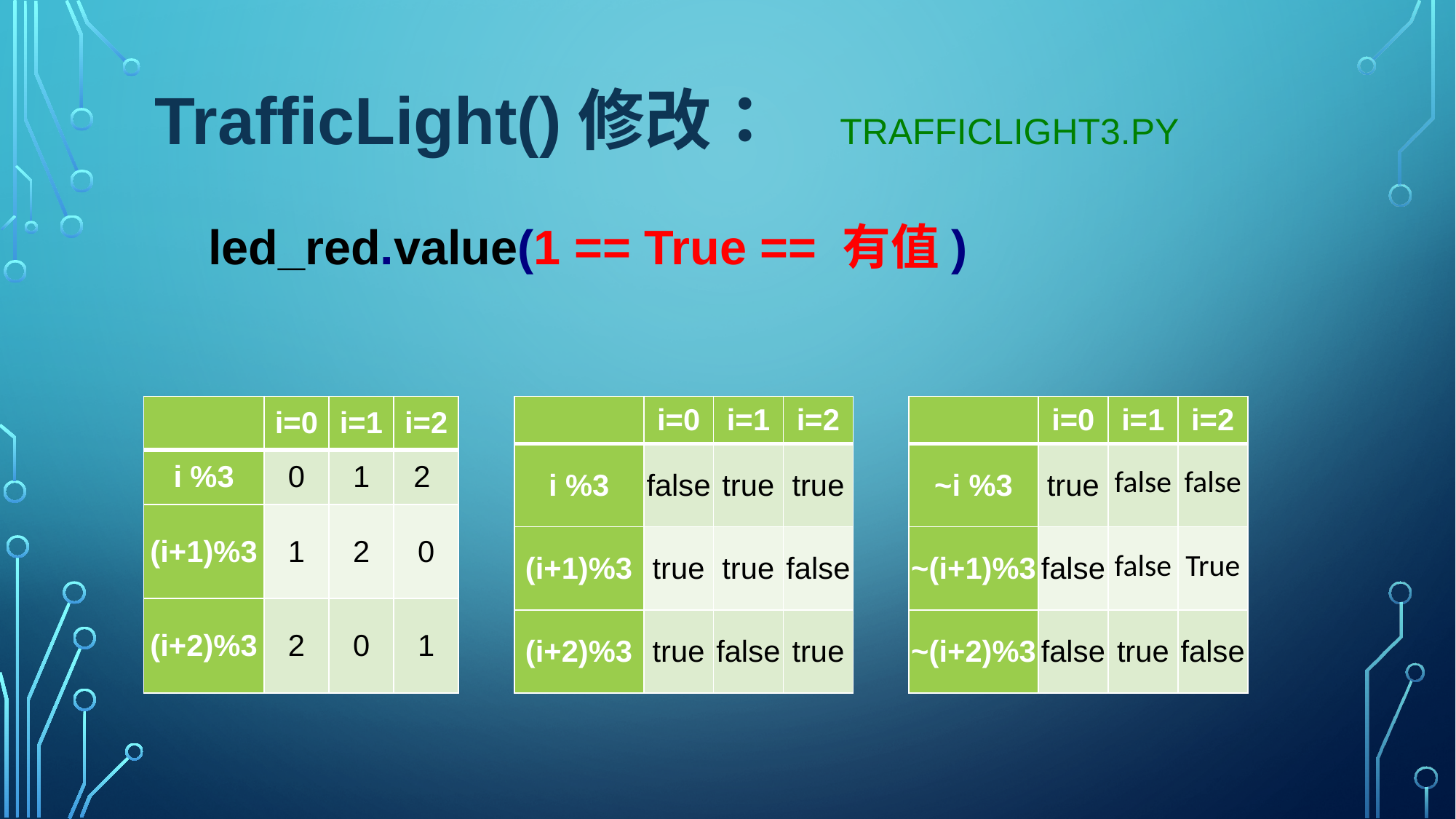

# TrafficLight()修改：   trafficlight3.py
led_red.value(1 == True == 有值)
|  | i=0 | i=1 | i=2 |
| --- | --- | --- | --- |
| i %3 | 0 | 1 | 2 |
| (i+1)%3 | 1 | 2 | 0 |
| (i+2)%3 | 2 | 0 | 1 |
|  | i=0 | i=1 | i=2 |
| --- | --- | --- | --- |
| i %3 | false | true | true |
| (i+1)%3 | true | true | false |
| (i+2)%3 | true | false | true |
|  | i=0 | i=1 | i=2 |
| --- | --- | --- | --- |
| ~i %3 | true | false | false |
| ~(i+1)%3 | false | false | True |
| ~(i+2)%3 | false | true | false |